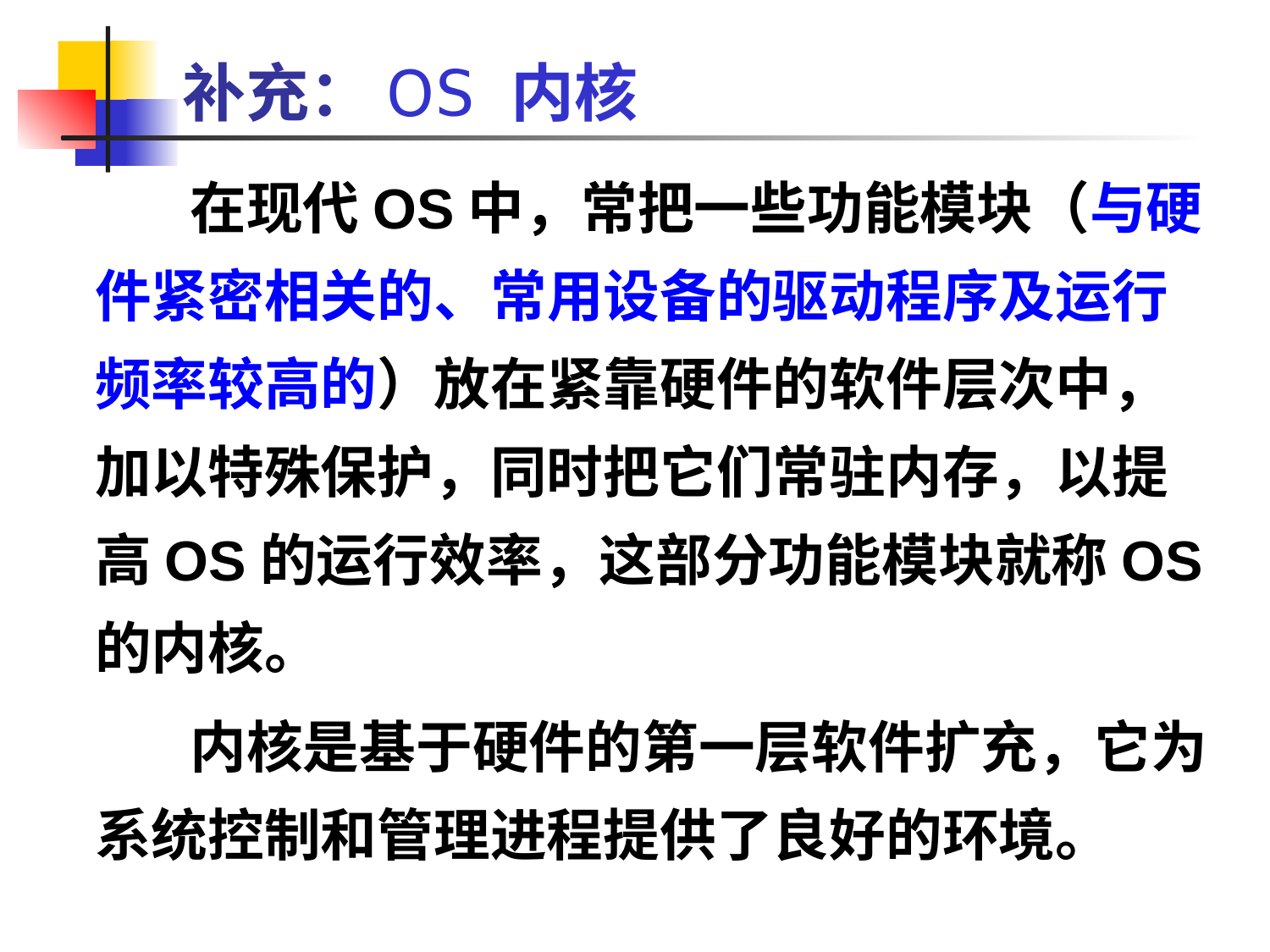

补充：OS 内核
          在现代OS中，常把一些功能模块（与硬件紧密相关的、常用设备的驱动程序及运行频率较高的）放在紧靠硬件的软件层次中，加以特殊保护，同时把它们常驻内存，以提高OS的运行效率，这部分功能模块就称OS的内核。
          内核是基于硬件的第一层软件扩充，它为系统控制和管理进程提供了良好的环境。